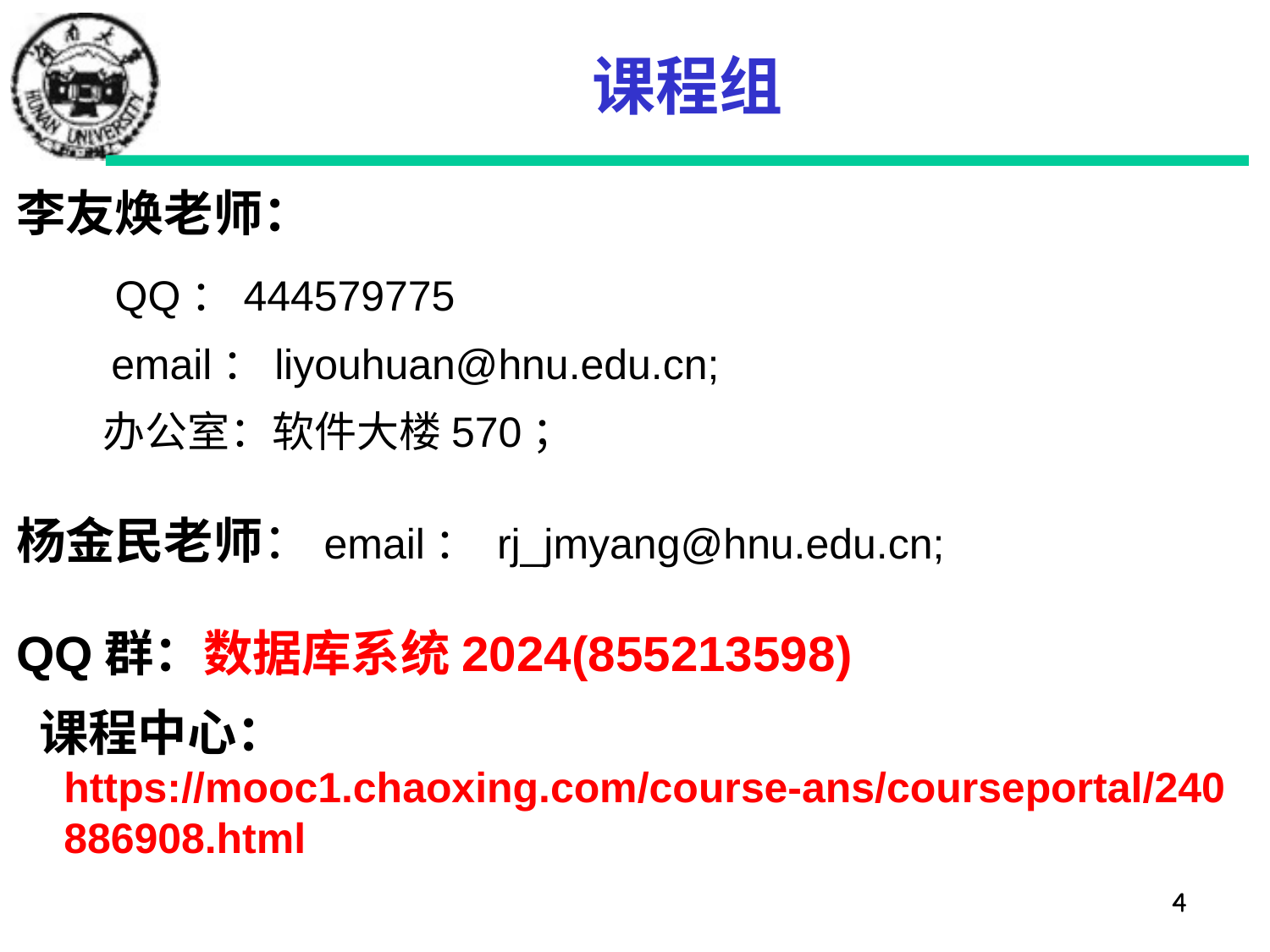

# 课程组
李友焕老师：
        QQ：444579775
        email：liyouhuan@hnu.edu.cn;
        办公室：软件大楼570；

杨金民老师：email： rj_jmyang@hnu.edu.cn;

QQ群：数据库系统2024(855213598)
 课程中心： https://mooc1.chaoxing.com/course-ans/courseportal/240886908.html

4